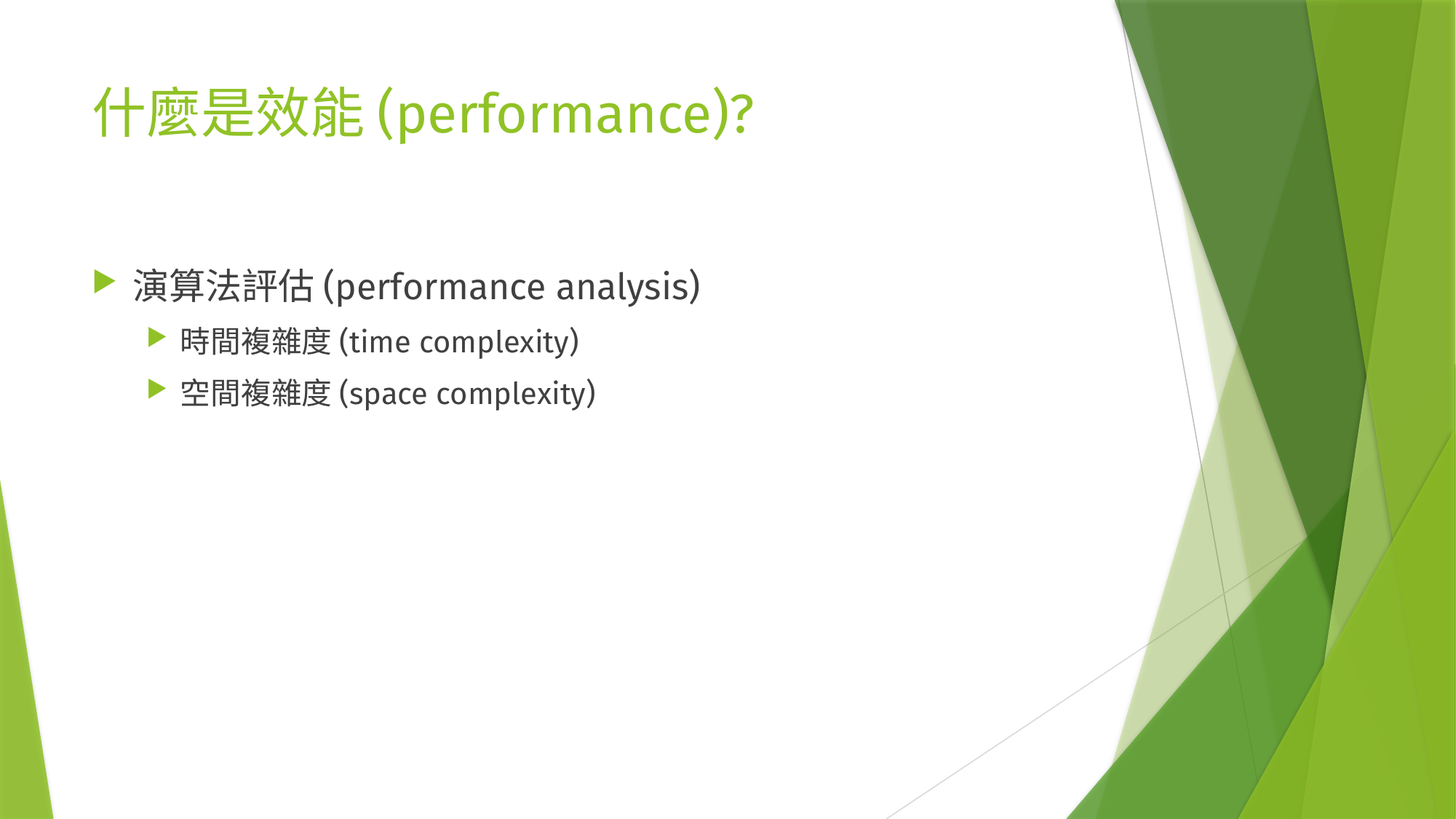

# 什麼是效能(performance)?
演算法評估(performance analysis)
時間複雜度(time complexity)
空間複雜度(space complexity)